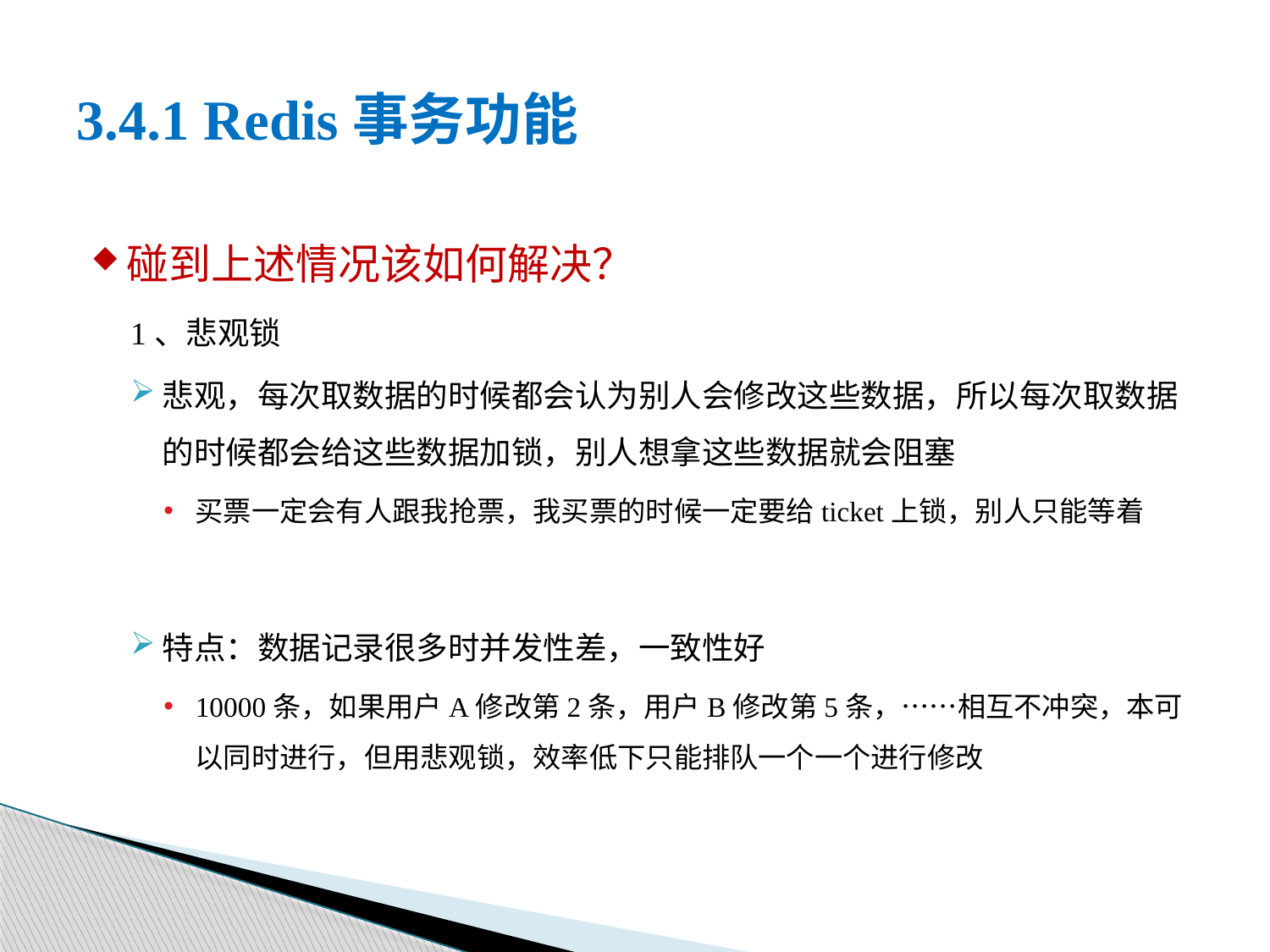

# 3.4.1 Redis事务功能
碰到上述情况该如何解决？
1、悲观锁
悲观，每次取数据的时候都会认为别人会修改这些数据，所以每次取数据的时候都会给这些数据加锁，别人想拿这些数据就会阻塞
买票一定会有人跟我抢票，我买票的时候一定要给ticket上锁，别人只能等着

特点：数据记录很多时并发性差，一致性好
10000条，如果用户A修改第2条，用户B修改第5条，……相互不冲突，本可以同时进行，但用悲观锁，效率低下只能排队一个一个进行修改